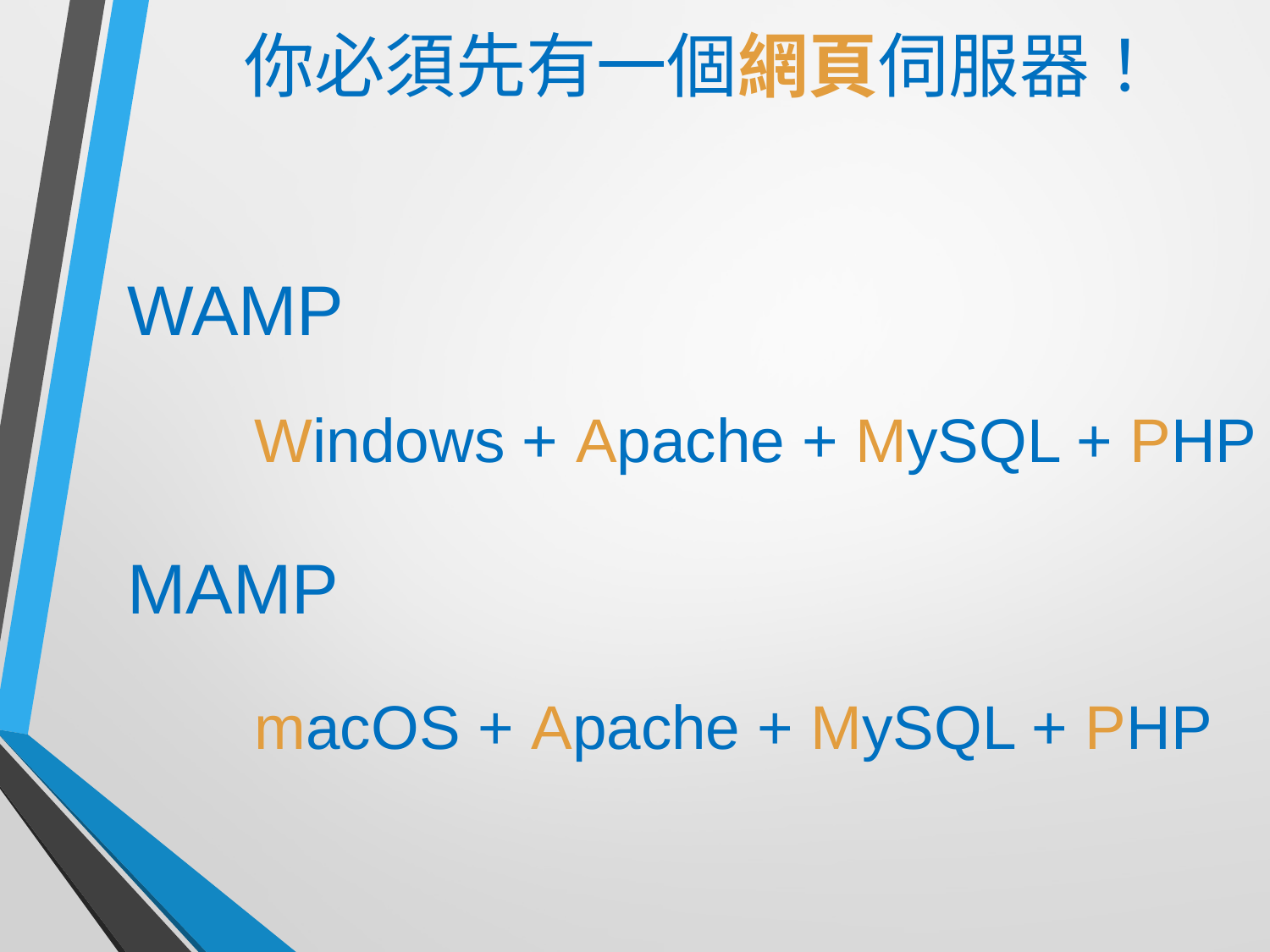

# 你必須先有一個網頁伺服器！
WAMP
	Windows + Apache + MySQL + PHP
MAMP
	macOS + Apache + MySQL + PHP